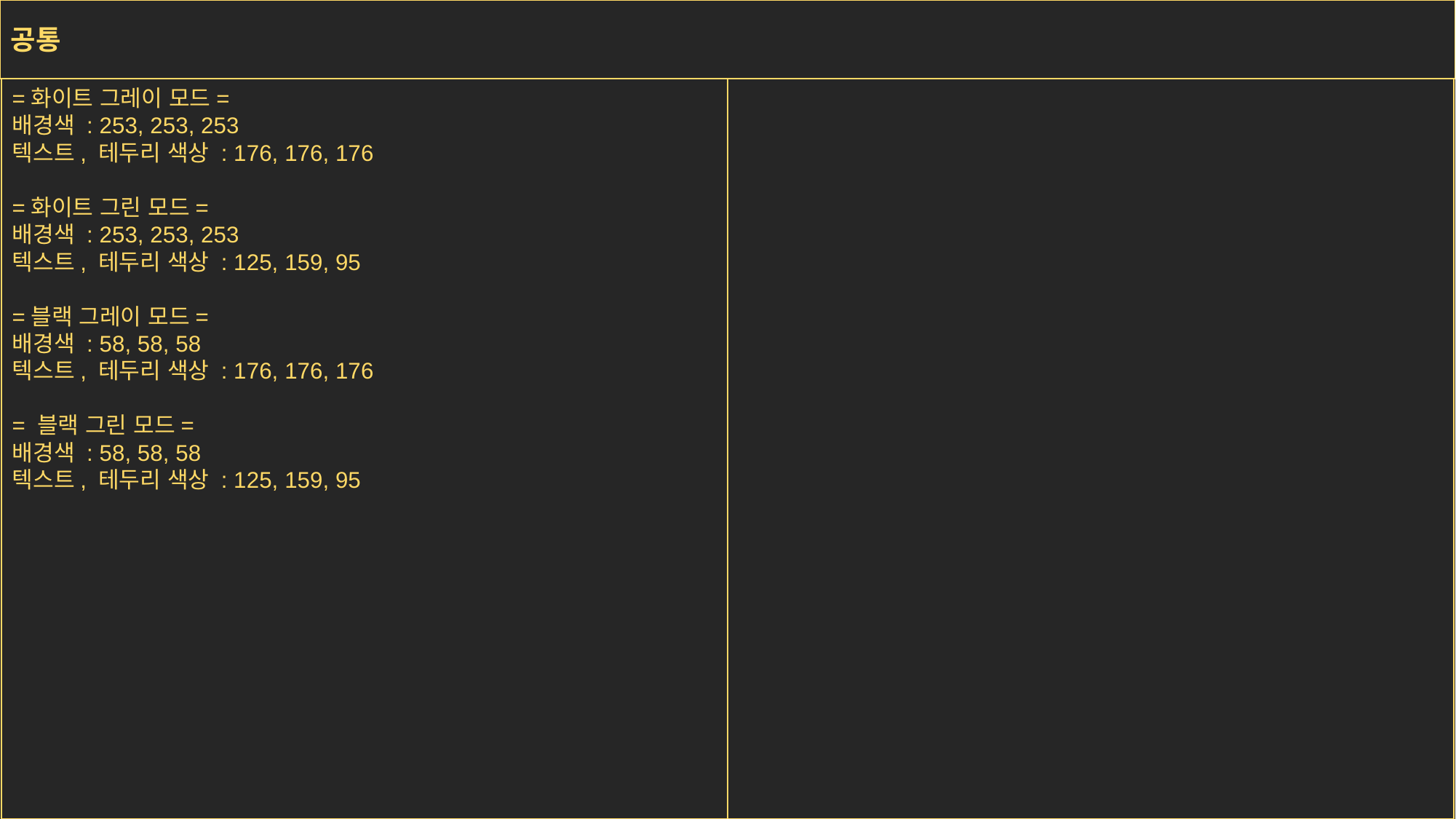

공통
=화이트 그레이 모드=
배경색 : 253, 253, 253
텍스트, 테두리 색상 : 176, 176, 176

=화이트 그린 모드=
배경색 : 253, 253, 253
텍스트, 테두리 색상 : 125, 159, 95

=블랙 그레이 모드=
배경색 : 58, 58, 58
텍스트, 테두리 색상 : 176, 176, 176

= 블랙 그린 모드=
배경색 : 58, 58, 58
텍스트, 테두리 색상 : 125, 159, 95